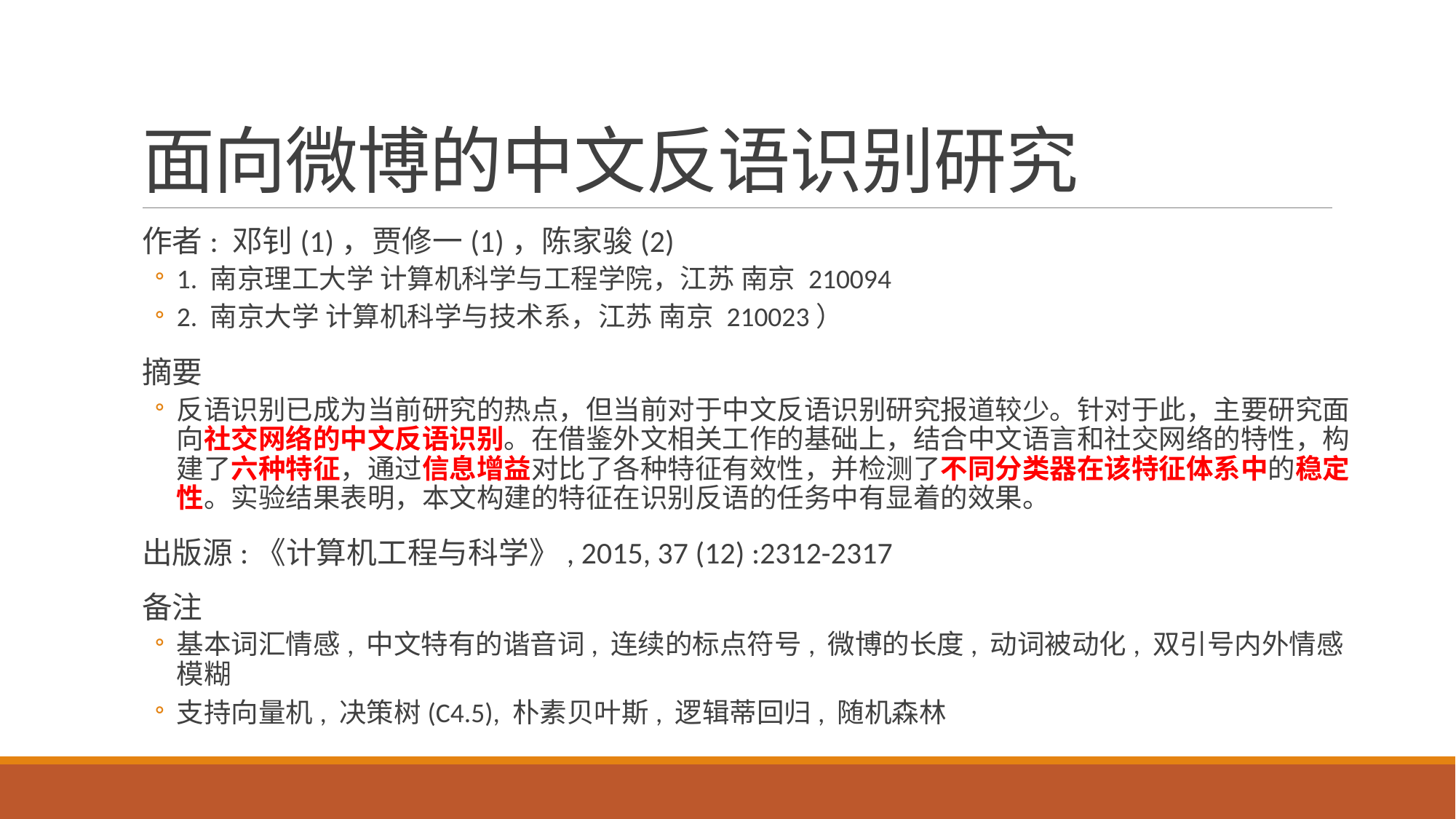

# 面向微博的中文反语识别研究
作者: 邓钊(1)，贾修一(1)，陈家骏(2)
1. 南京理工大学 计算机科学与工程学院，江苏 南京 210094
2. 南京大学 计算机科学与技术系，江苏 南京 210023）
摘要
反语识别已成为当前研究的热点，但当前对于中文反语识别研究报道较少。针对于此，主要研究面向社交网络的中文反语识别。在借鉴外文相关工作的基础上，结合中文语言和社交网络的特性，构建了六种特征，通过信息增益对比了各种特征有效性，并检测了不同分类器在该特征体系中的稳定性。实验结果表明，本文构建的特征在识别反语的任务中有显着的效果。
出版源:《计算机工程与科学》, 2015, 37 (12) :2312-2317
备注
基本词汇情感, 中文特有的谐音词, 连续的标点符号, 微博的长度, 动词被动化, 双引号内外情感模糊
支持向量机, 决策树(C4.5), 朴素贝叶斯, 逻辑蒂回归, 随机森林